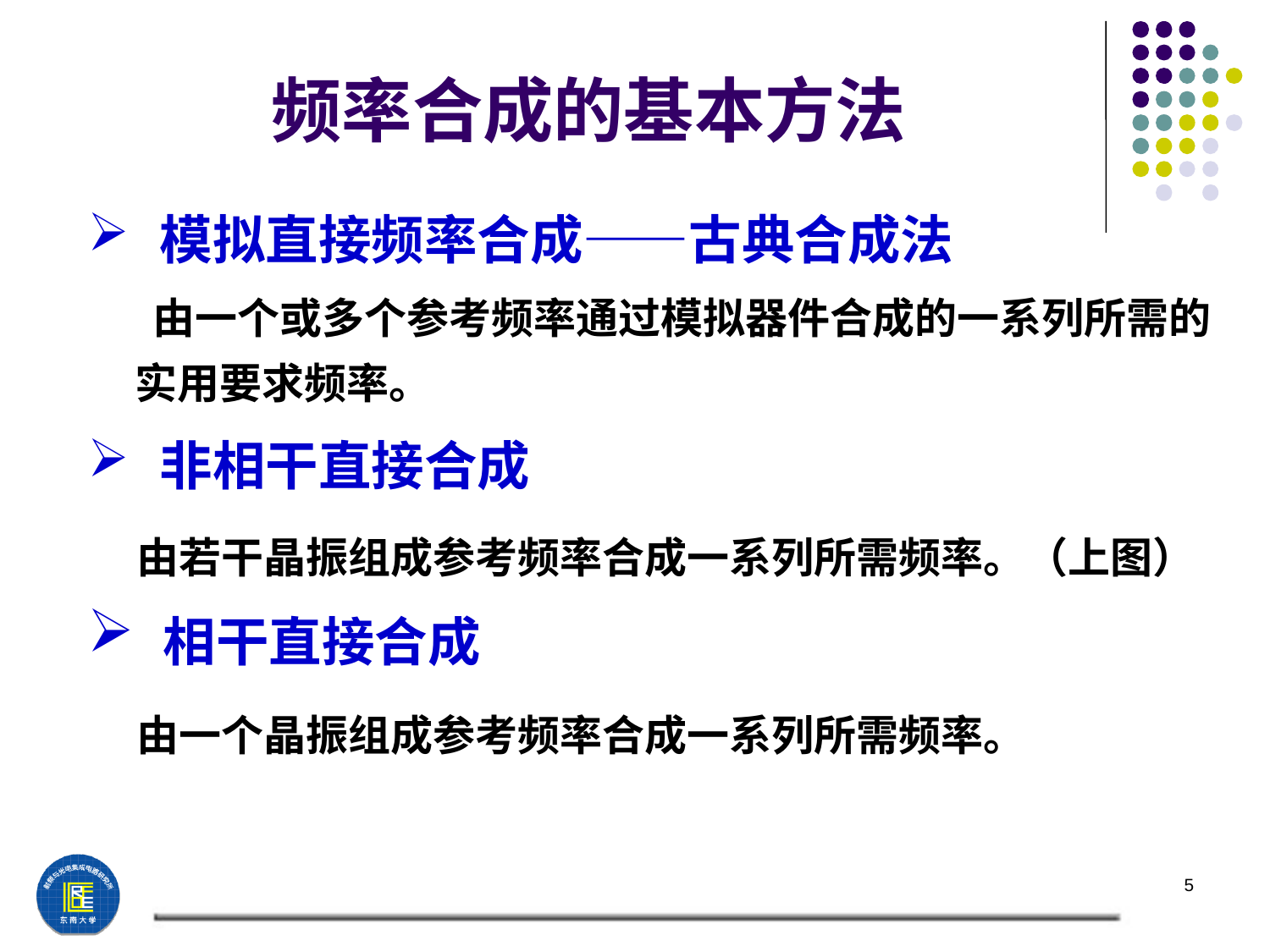

# 频率合成的基本方法
 模拟直接频率合成——古典合成法
　 由一个或多个参考频率通过模拟器件合成的一系列所需的实用要求频率。
 非相干直接合成
   由若干晶振组成参考频率合成一系列所需频率。（上图）
 相干直接合成
   由一个晶振组成参考频率合成一系列所需频率。

5